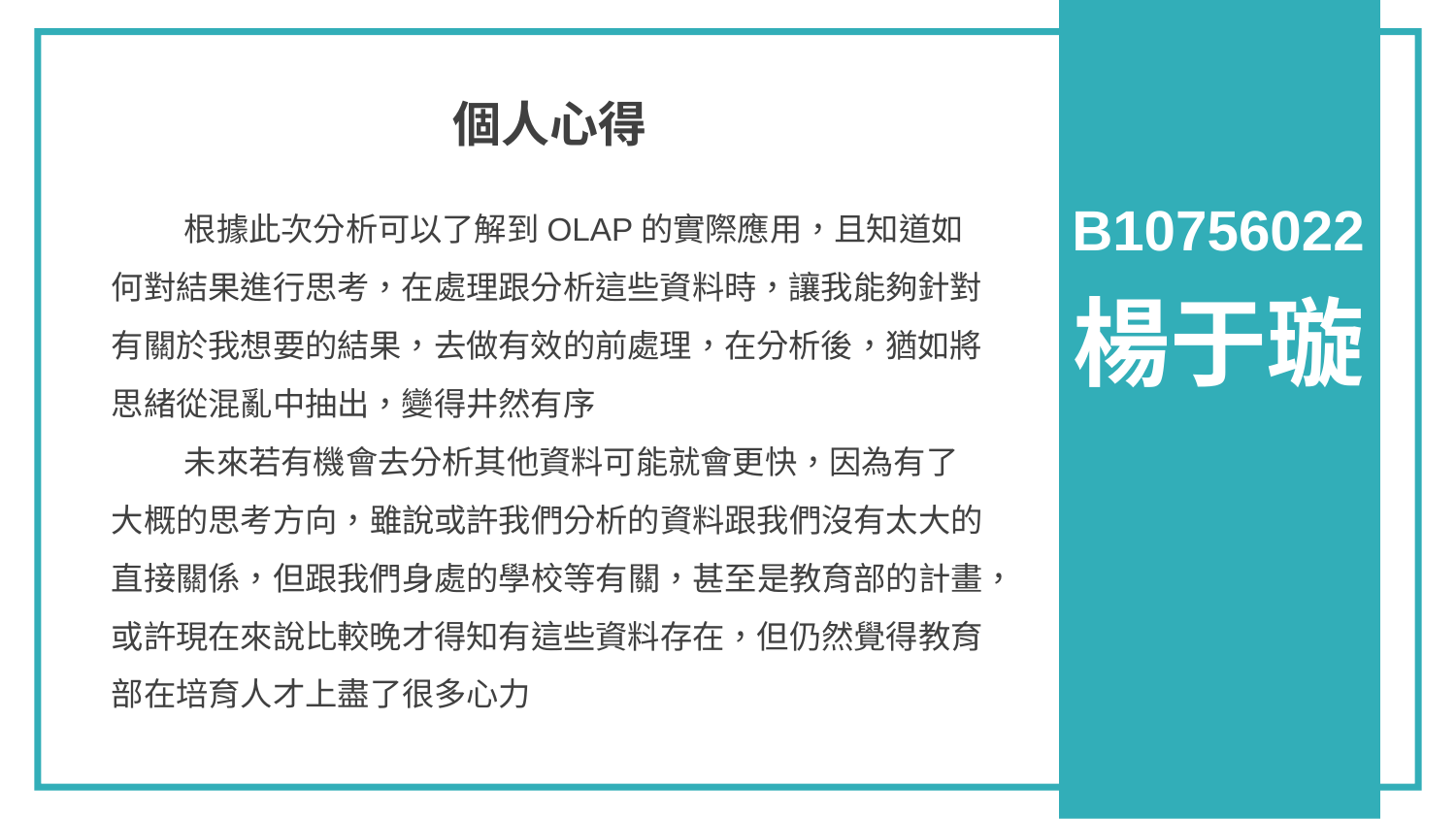

個人心得
根據此次分析可以了解到OLAP的實際應用，且知道如何對結果進行思考，在處理跟分析這些資料時，讓我能夠針對有關於我想要的結果，去做有效的前處理，在分析後，猶如將思緒從混亂中抽出，變得井然有序
未來若有機會去分析其他資料可能就會更快，因為有了大概的思考方向，雖說或許我們分析的資料跟我們沒有太大的直接關係，但跟我們身處的學校等有關，甚至是教育部的計畫，或許現在來說比較晚才得知有這些資料存在，但仍然覺得教育部在培育人才上盡了很多心力
B10756022
楊于璇